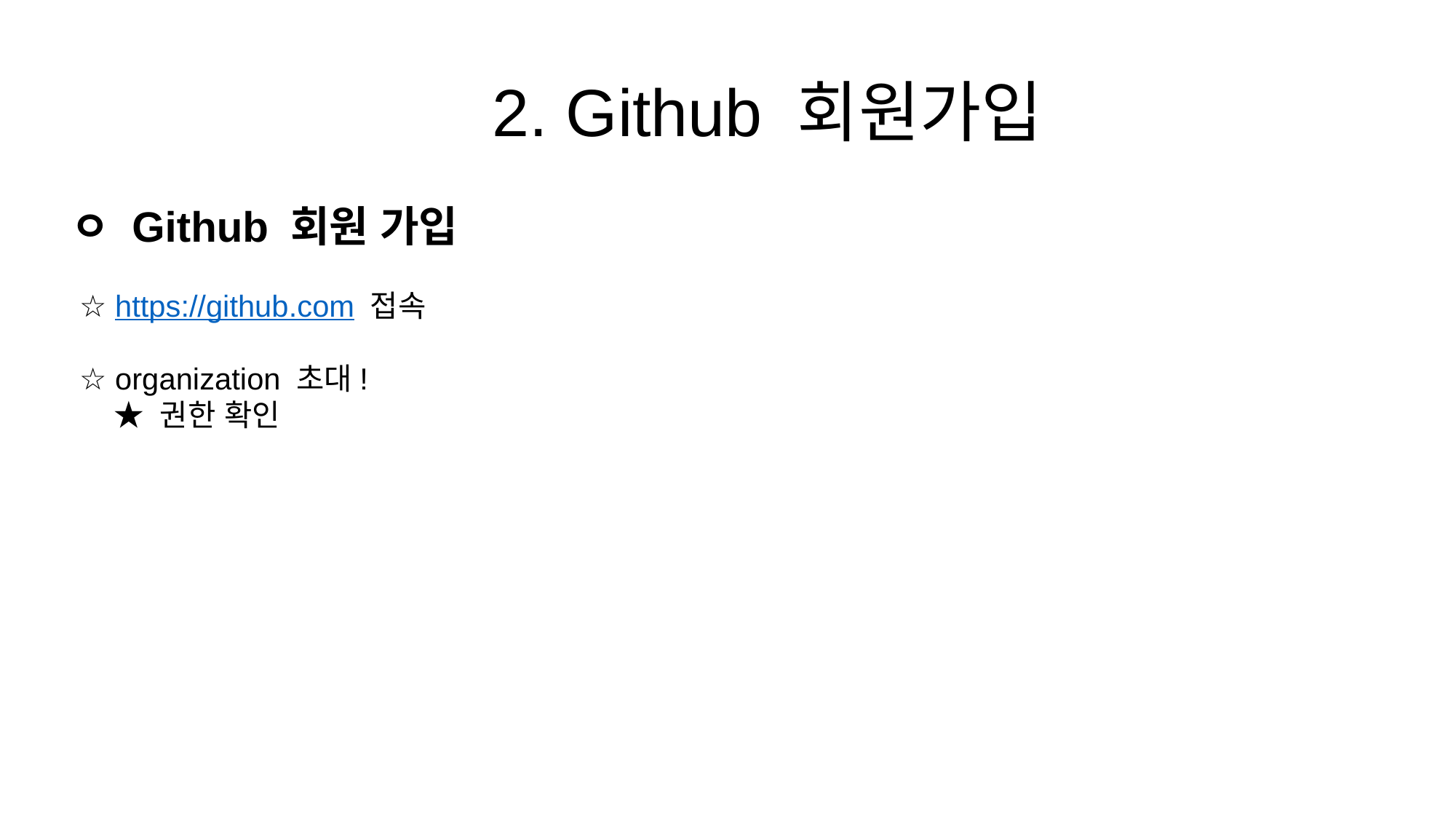

2. Github 회원가입
ㅇ Github 회원 가입

 ☆ https://github.com 접속

 ☆ organization 초대!
     ★ 권한 확인